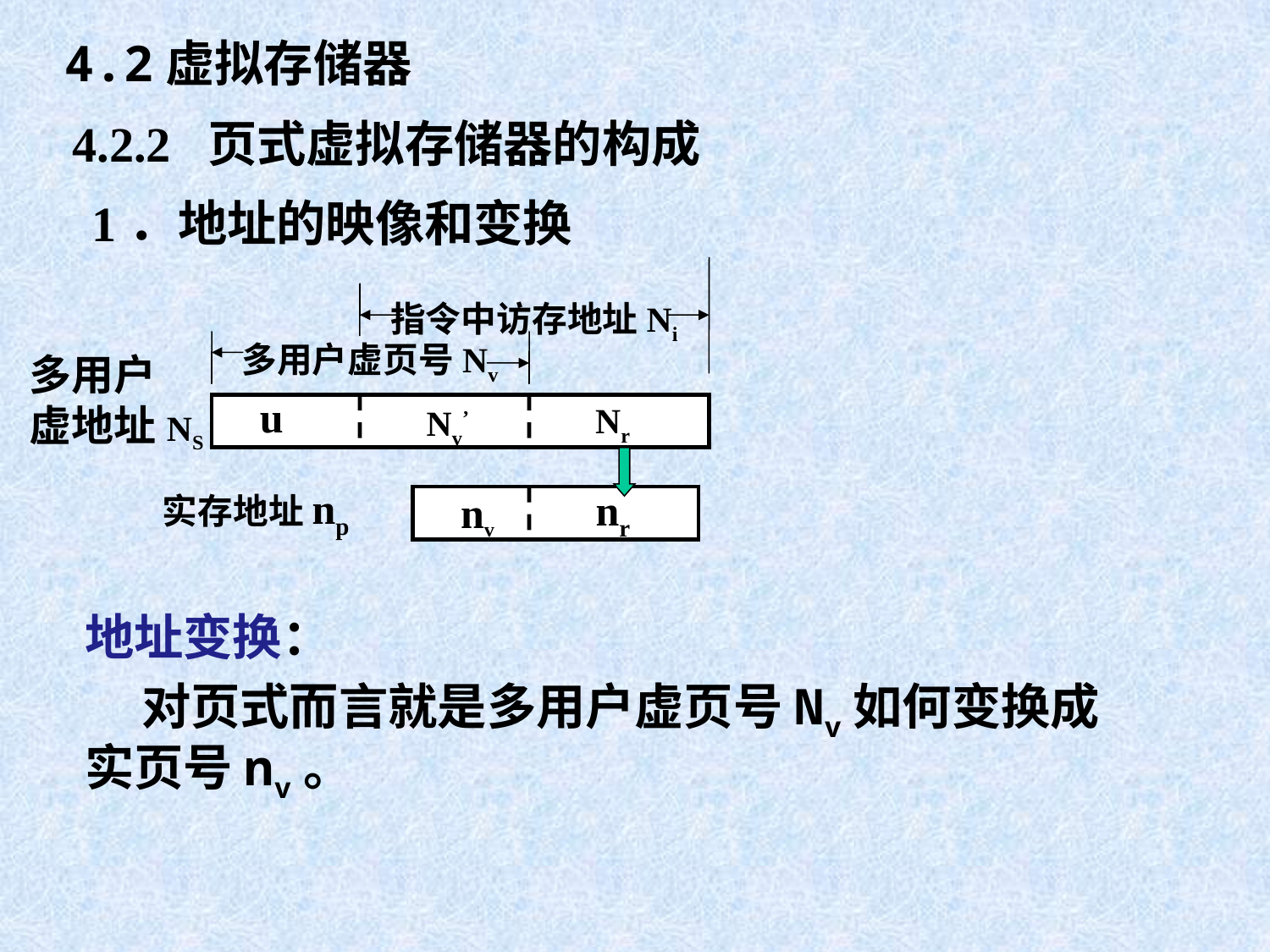

4.2虚拟存储器
4.2.2  页式虚拟存储器的构成
1．地址的映像和变换

指令中访存地址Ni

多用户虚页号Nv

多用户
虚地址NS

u
Nr

Nv’

实存地址np
nr
nv

地址变换：
    对页式而言就是多用户虚页号Nv如何变换成实页号nv。